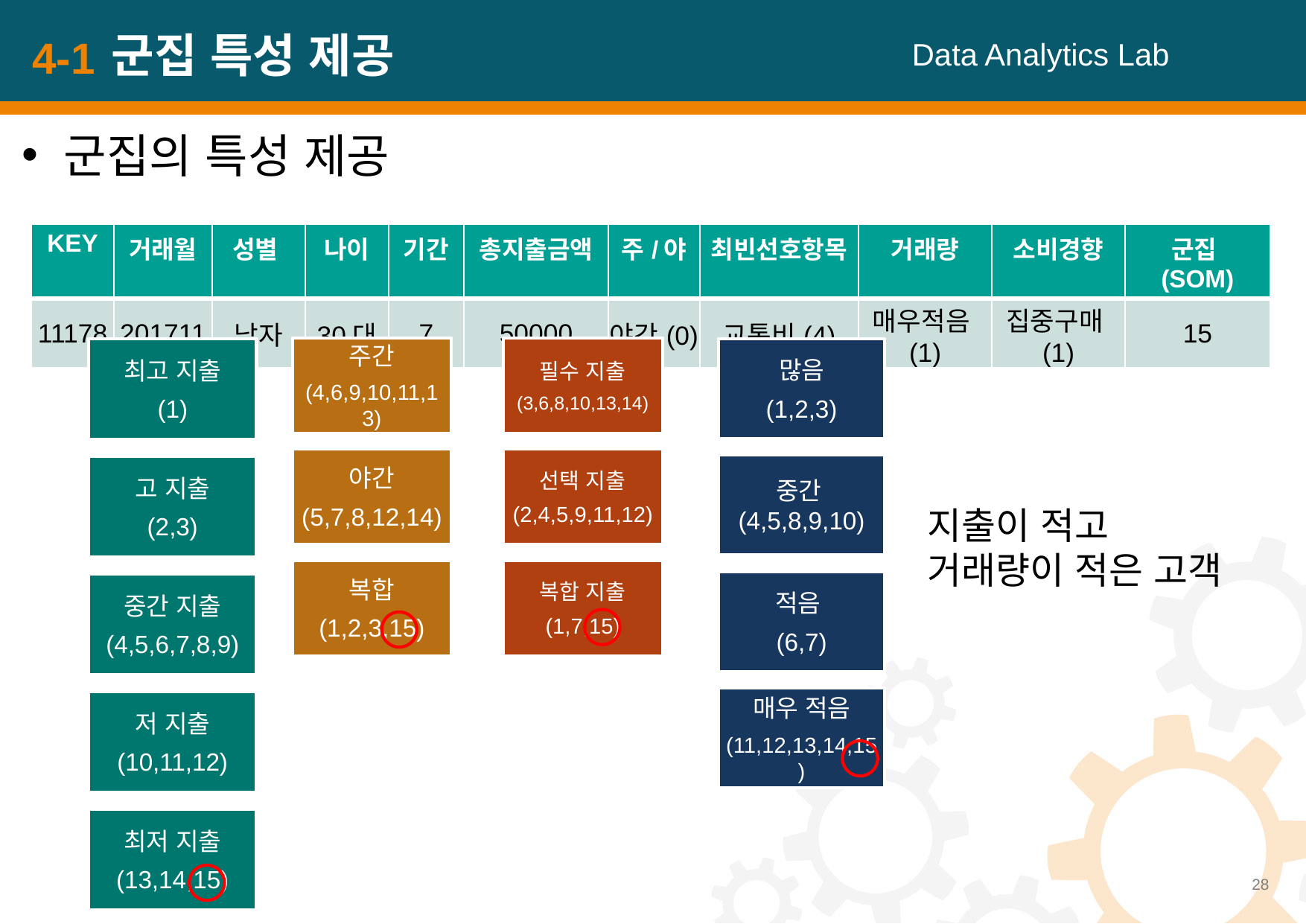

Data Analytics Lab
4-1
군집 특성 제공
군집의 특성 제공
| KEY | 거래월 | 성별 | 나이 | 기간 | 총지출금액 | 주/야 | 최빈선호항목 | 거래량 | 소비경향 | 군집(SOM) |
| --- | --- | --- | --- | --- | --- | --- | --- | --- | --- | --- |
| 11178 | 201711 | 남자 | 30대 | 7 | 50000 | 야간(0) | 교통비(4) | 매우적음(1) | 집중구매(1) | 15 |
필수 지출
(3,6,8,10,13,14)
선택 지출
(2,4,5,9,11,12)
복합 지출
(1,7,15)

주간
(4,6,9,10,11,13)
야간
(5,7,8,12,14)
복합
(1,2,3,15)

최고 지출
(1)
고 지출
(2,3)
중간 지출
(4,5,6,7,8,9)
저 지출
(10,11,12)
최저 지출
(13,14,15)

많음
(1,2,3)
중간(4,5,8,9,10)
적음
(6,7)
매우 적음
(11,12,13,14,15)

지출이 적고
거래량이 적은 고객
28